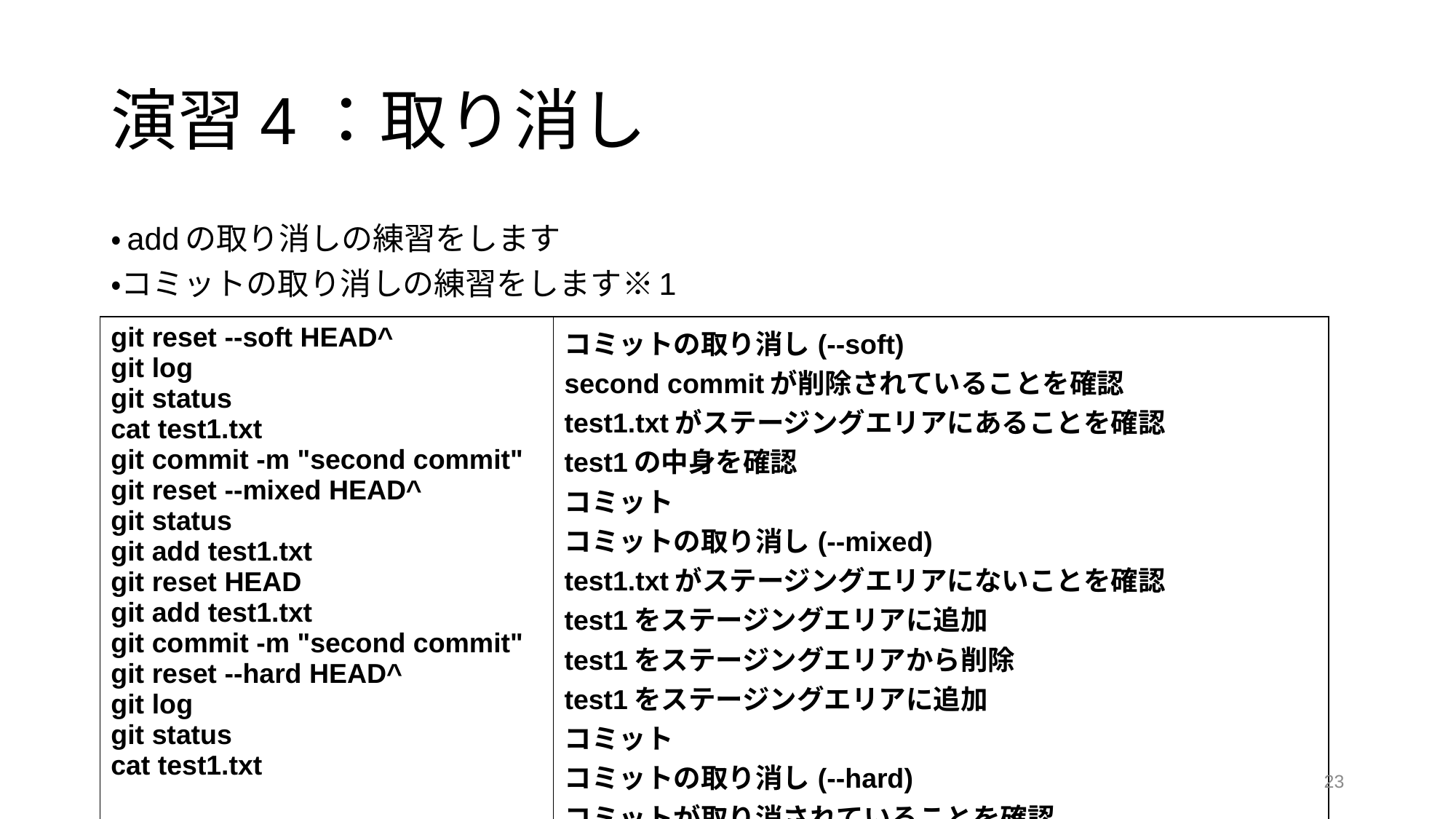

# 演習4：取り消し
・addの取り消しの練習をします
・コミットの取り消しの練習をします※1
| git reset --soft HEAD^ git log git status cat test1.txt git commit -m "second commit" git reset --mixed HEAD^ git status git add test1.txt git reset HEAD git add test1.txt git commit -m "second commit" git reset --hard HEAD^ git log git status cat test1.txt | コミットの取り消し(--soft) second commitが削除されていることを確認 test1.txtがステージングエリアにあることを確認 test1の中身を確認 コミット コミットの取り消し(--mixed) test1.txtがステージングエリアにないことを確認 test1をステージングエリアに追加 test1をステージングエリアから削除 test1をステージングエリアに追加 コミット コミットの取り消し(--hard) コミットが取り消されていることを確認 変更がないことを確認 test1の中身がfirst commitの時点に戻っていることを確認 |
| --- | --- |
23